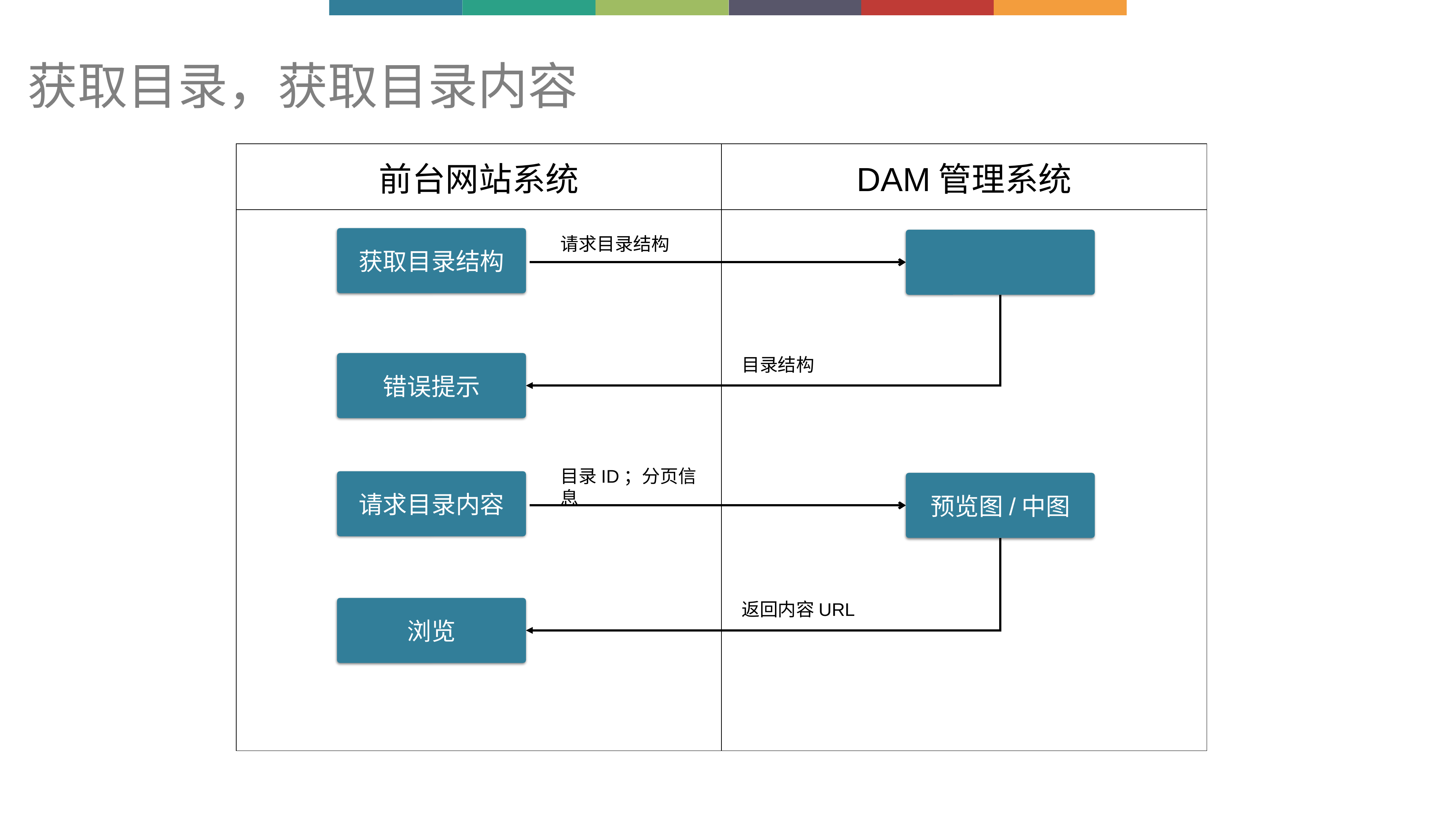

获取目录，获取目录内容
| 前台网站系统 | DAM管理系统 |
| --- | --- |
|  |  |
获取目录结构
请求目录结构

目录结构
错误提示
请求目录内容
目录ID；分页信息
预览图/中图
返回内容URL
浏览